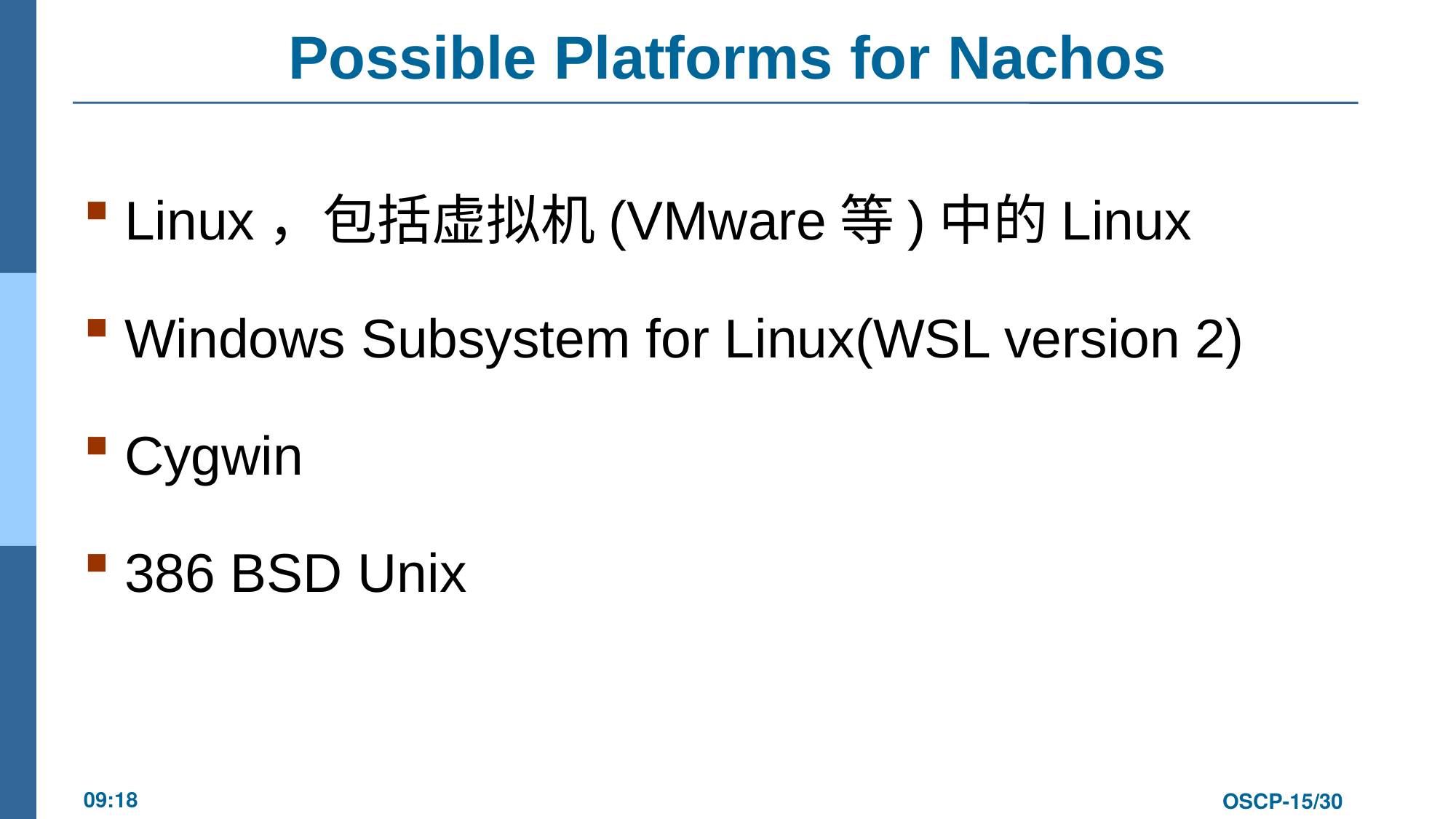

# Possible Platforms for Nachos
Linux，包括虚拟机(VMware等)中的Linux
Windows Subsystem for Linux(WSL version 2)
Cygwin
386 BSD Unix